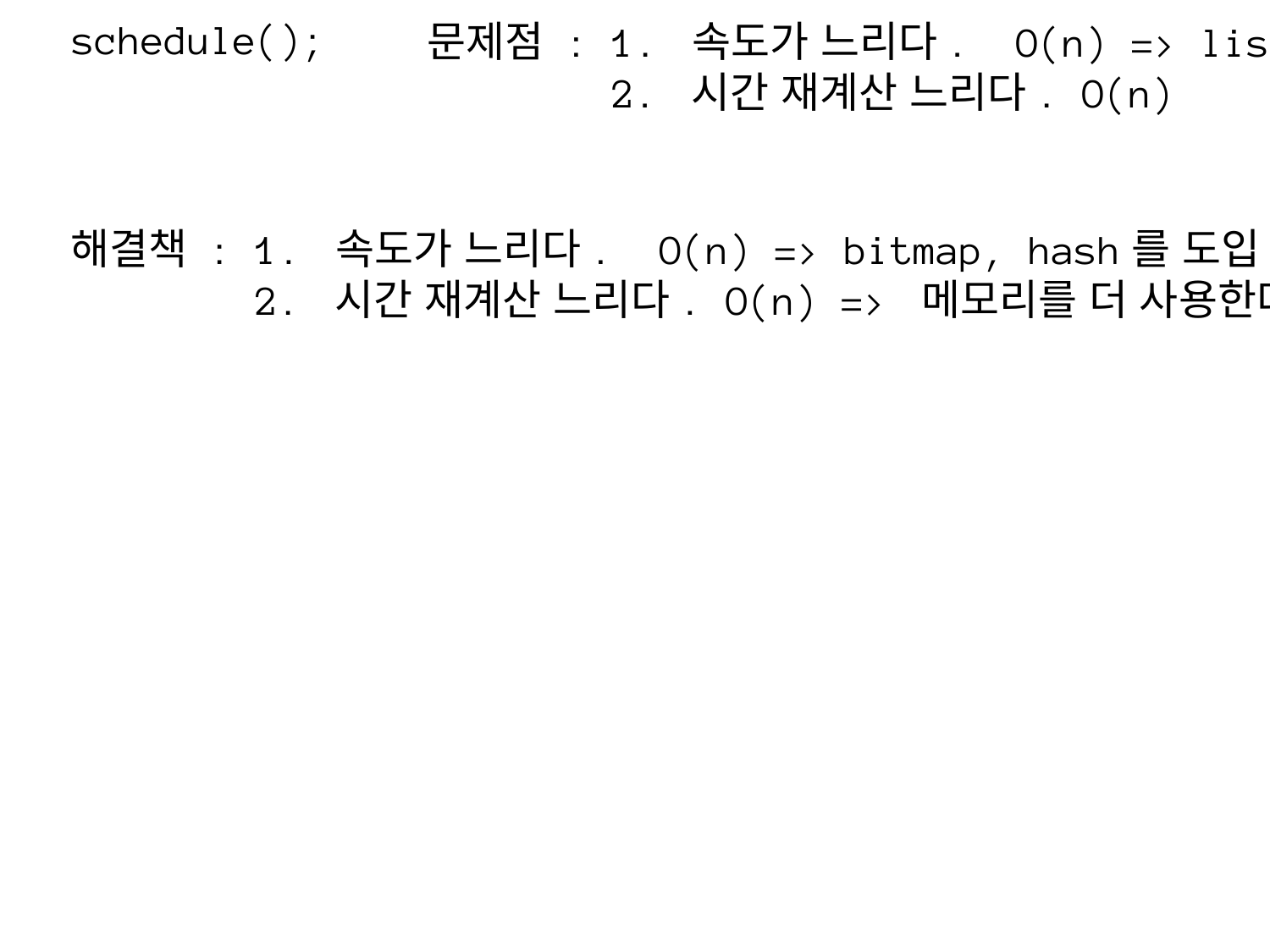

schedule();
문제점 : 1. 속도가 느리다.  O(n) => list 사용
        2. 시간 재계산 느리다. O(n)
해결책 : 1. 속도가 느리다.  O(n) => bitmap, hash를 도입 => O(1)
        2. 시간 재계산 느리다. O(n) => 메모리를 더 사용한다. => O(1)